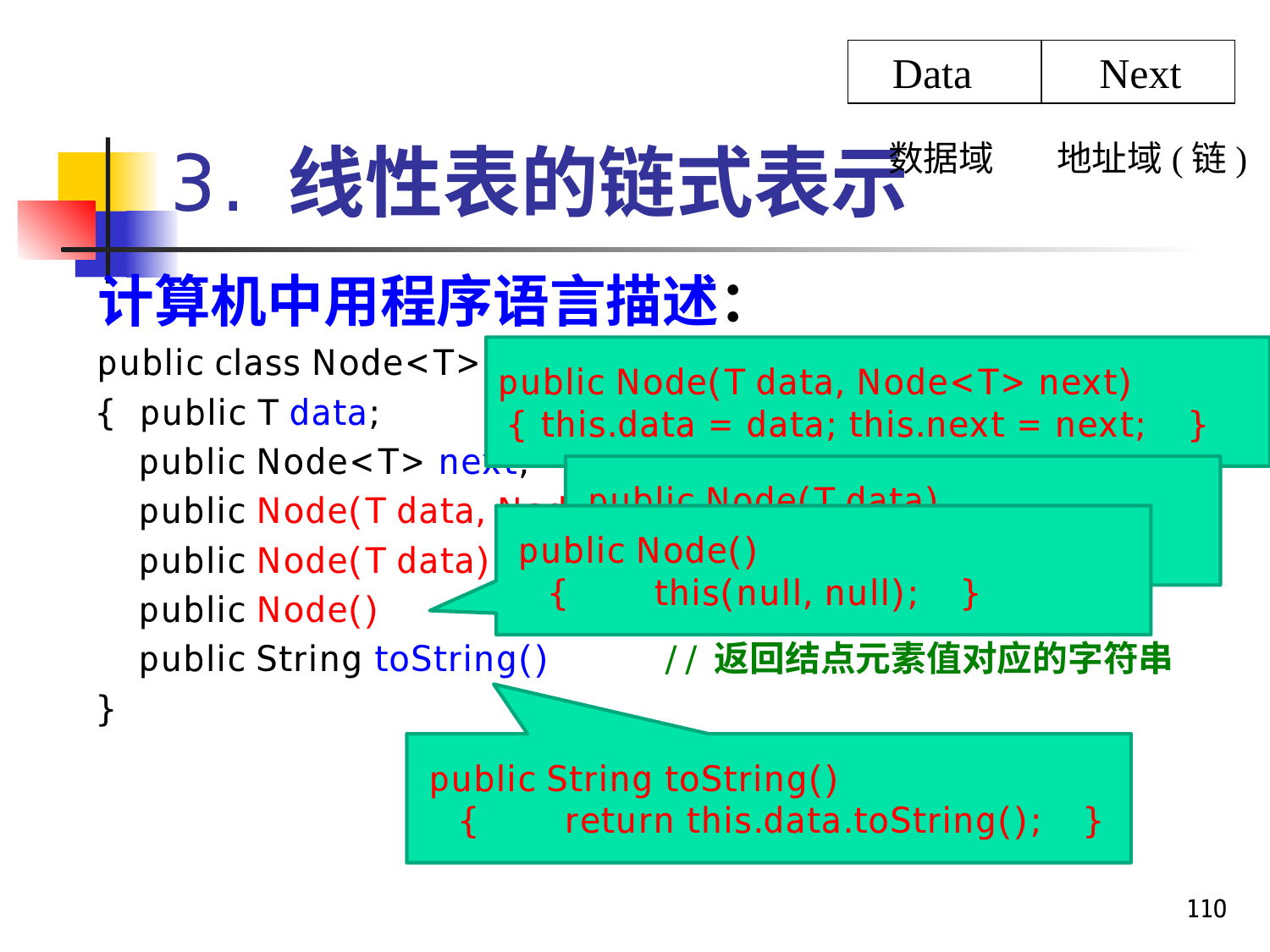

Data            Next
     数据域        地址域(链)
# 3. 线性表的链式表示
计算机中用程序语言描述：
public class Node<T>        //单链表结点类
{  public T data;           //数据域，保存数据元素
    public Node<T> next;      //地址域，引用后继结点
    public Node(T data, Node<T> next) //构造结点
    public Node(T data)
    public Node()
    public String toString()           //返回结点元素值对应的字符串
}
public Node(T data, Node<T> next)
 { this.data = data; this.next = next;    }
 public Node(T data)
    {        this(data, null);    }
 public Node()
    {        this(null, null);    }
 public String toString()
    {        return this.data.toString();    }
110